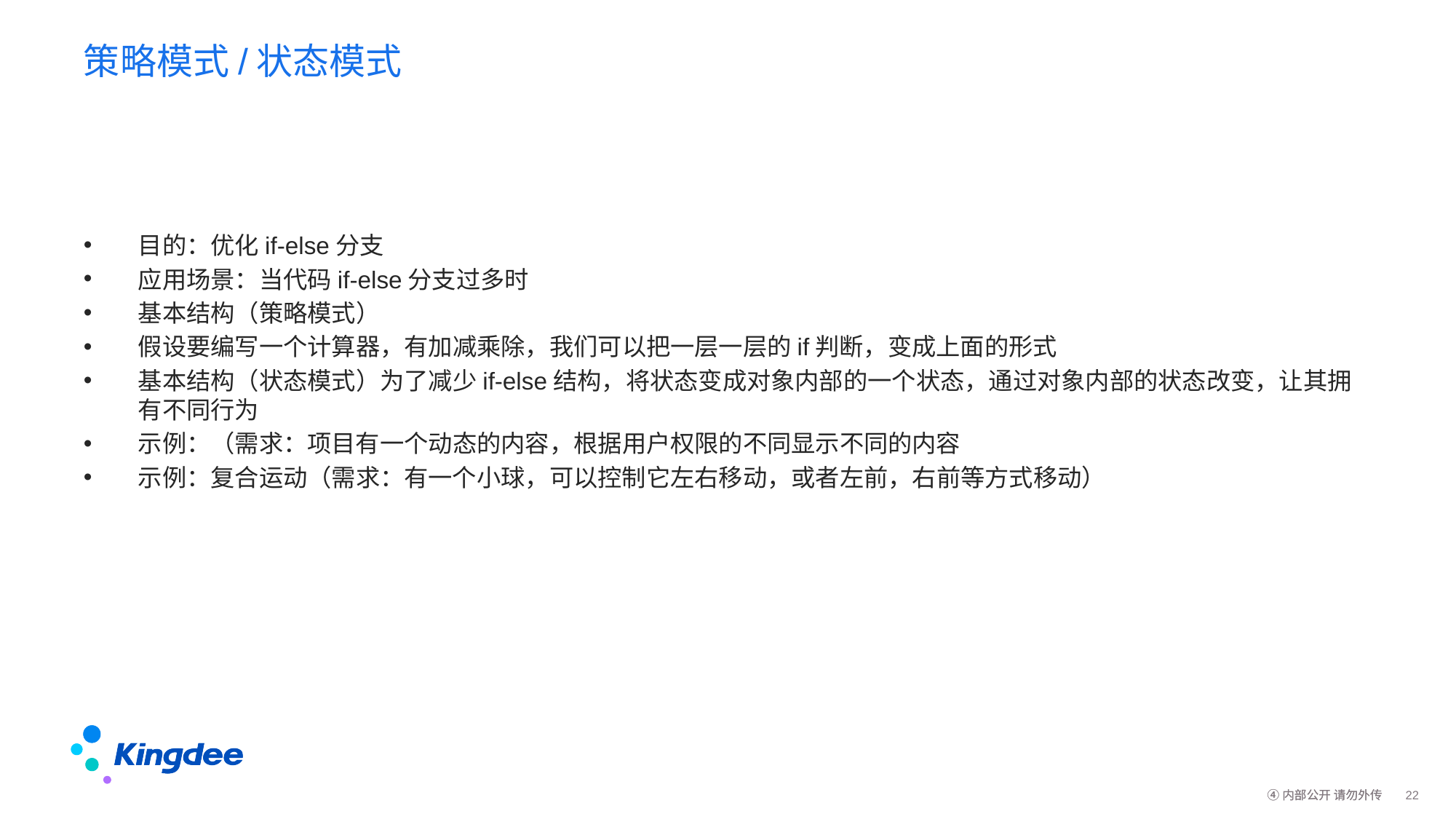

# 策略模式/状态模式
目的：优化if-else分支
应用场景：当代码if-else分支过多时
基本结构（策略模式）
假设要编写一个计算器，有加减乘除，我们可以把一层一层的if判断，变成上面的形式
基本结构（状态模式）为了减少if-else结构，将状态变成对象内部的一个状态，通过对象内部的状态改变，让其拥有不同行为
示例：（需求：项目有一个动态的内容，根据用户权限的不同显示不同的内容
示例：复合运动（需求：有一个小球，可以控制它左右移动，或者左前，右前等方式移动）